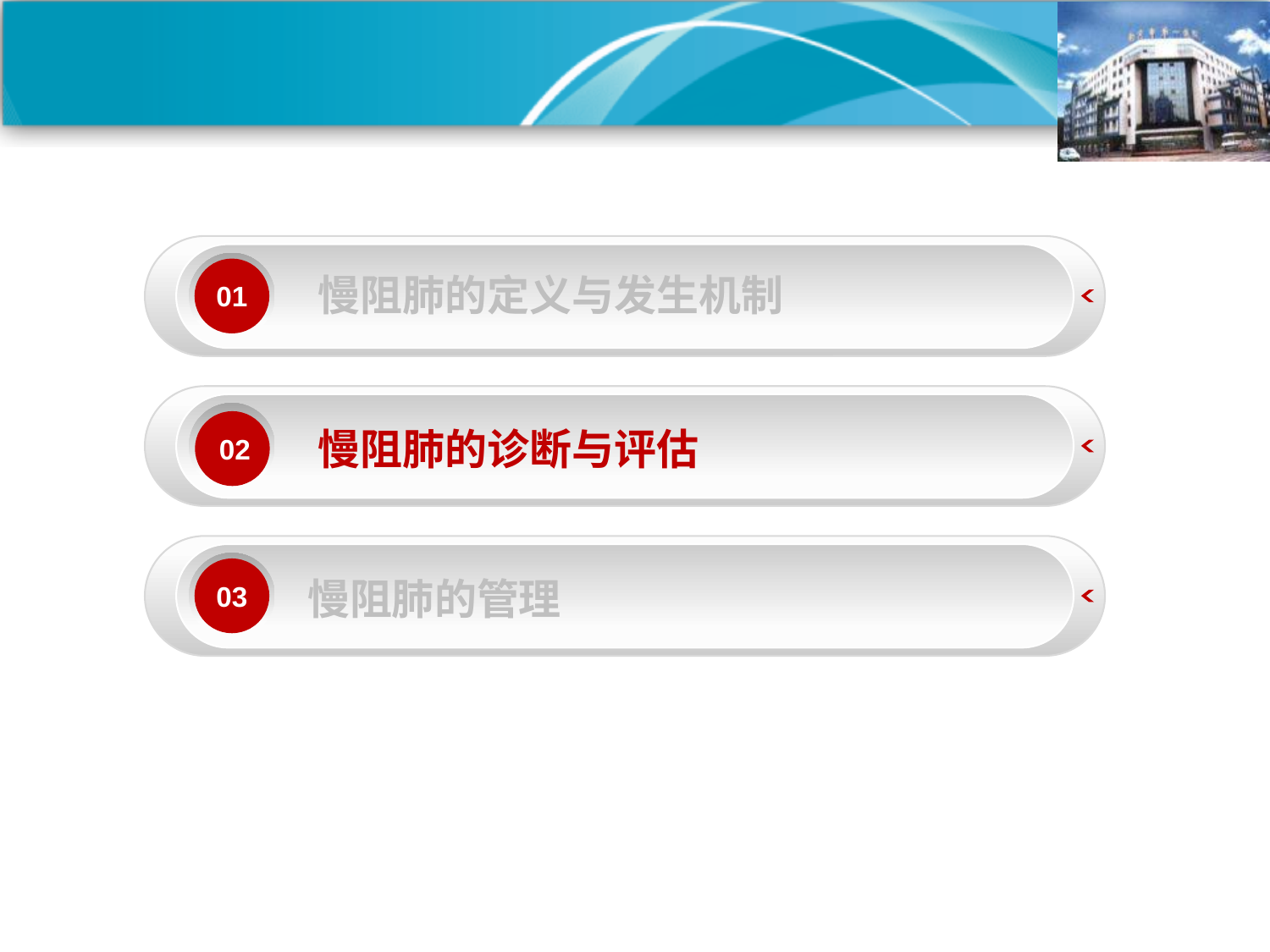

慢阻肺的定义与发生机制
01

慢阻肺的诊断与评估
02

03

慢阻肺的管理
04